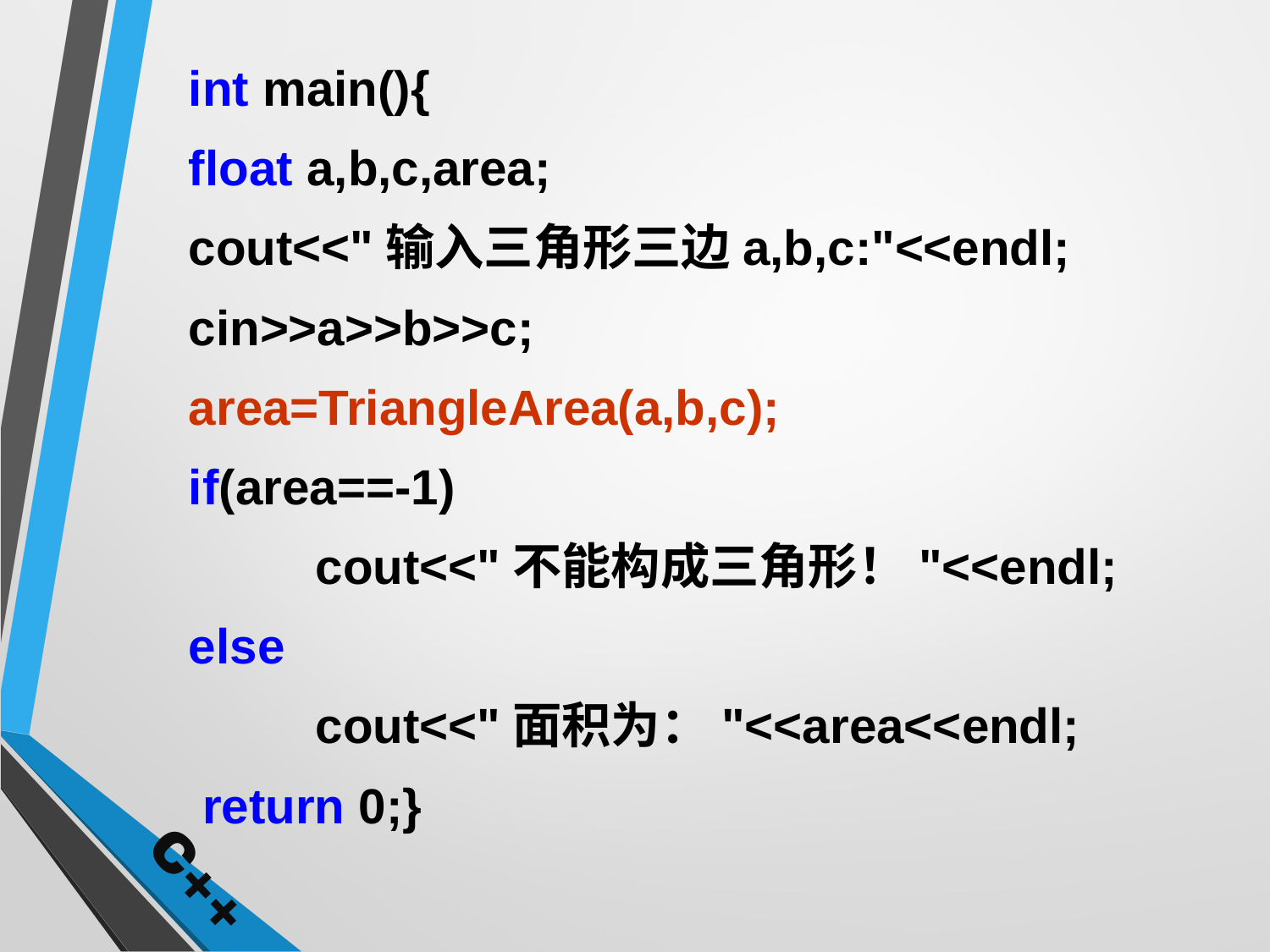

int main(){
	float a,b,c,area;
	cout<<"输入三角形三边a,b,c:"<<endl;
	cin>>a>>b>>c;
	area=TriangleArea(a,b,c);
	if(area==-1)
		cout<<"不能构成三角形！"<<endl;
	else
		cout<<"面积为："<<area<<endl;
	 return 0;}